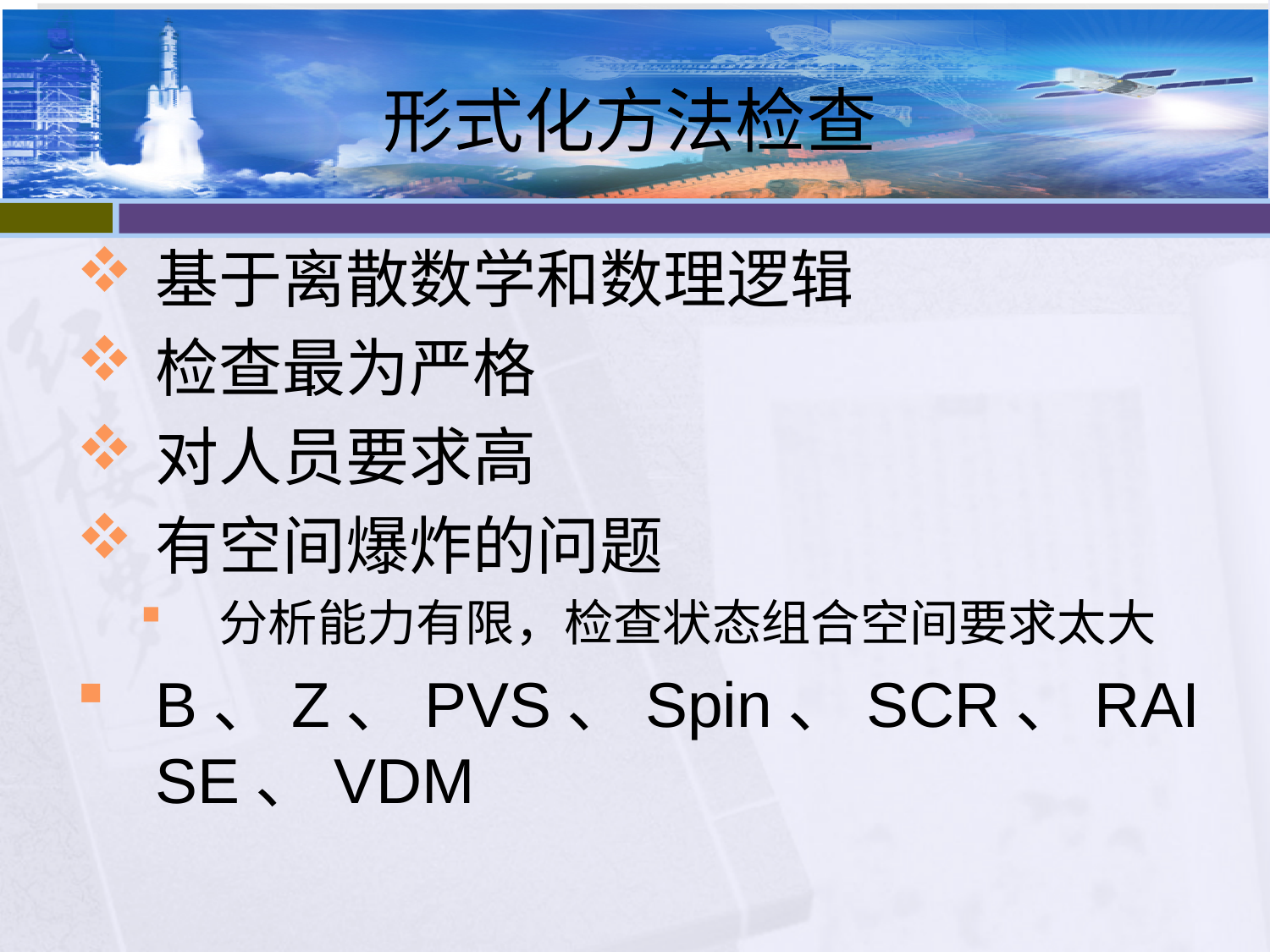

# 形式化方法检查

基于离散数学和数理逻辑
检查最为严格
对人员要求高
有空间爆炸的问题
分析能力有限，检查状态组合空间要求太大
B、Z、PVS、Spin、SCR、RAISE、VDM